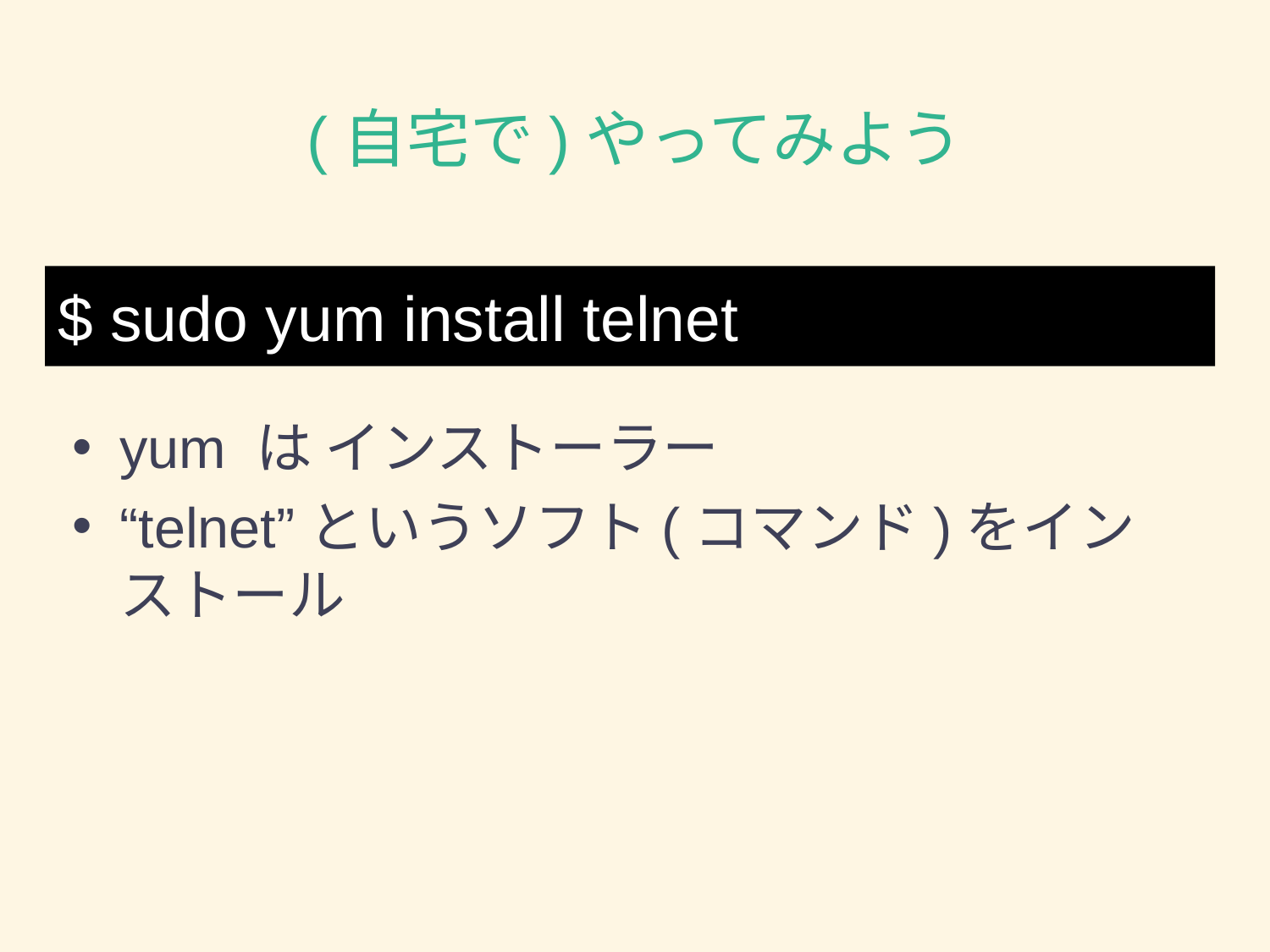

# (自宅で)やってみよう
$ sudo yum install telnet
yum は インストーラー
“telnet”というソフト(コマンド)をインストール